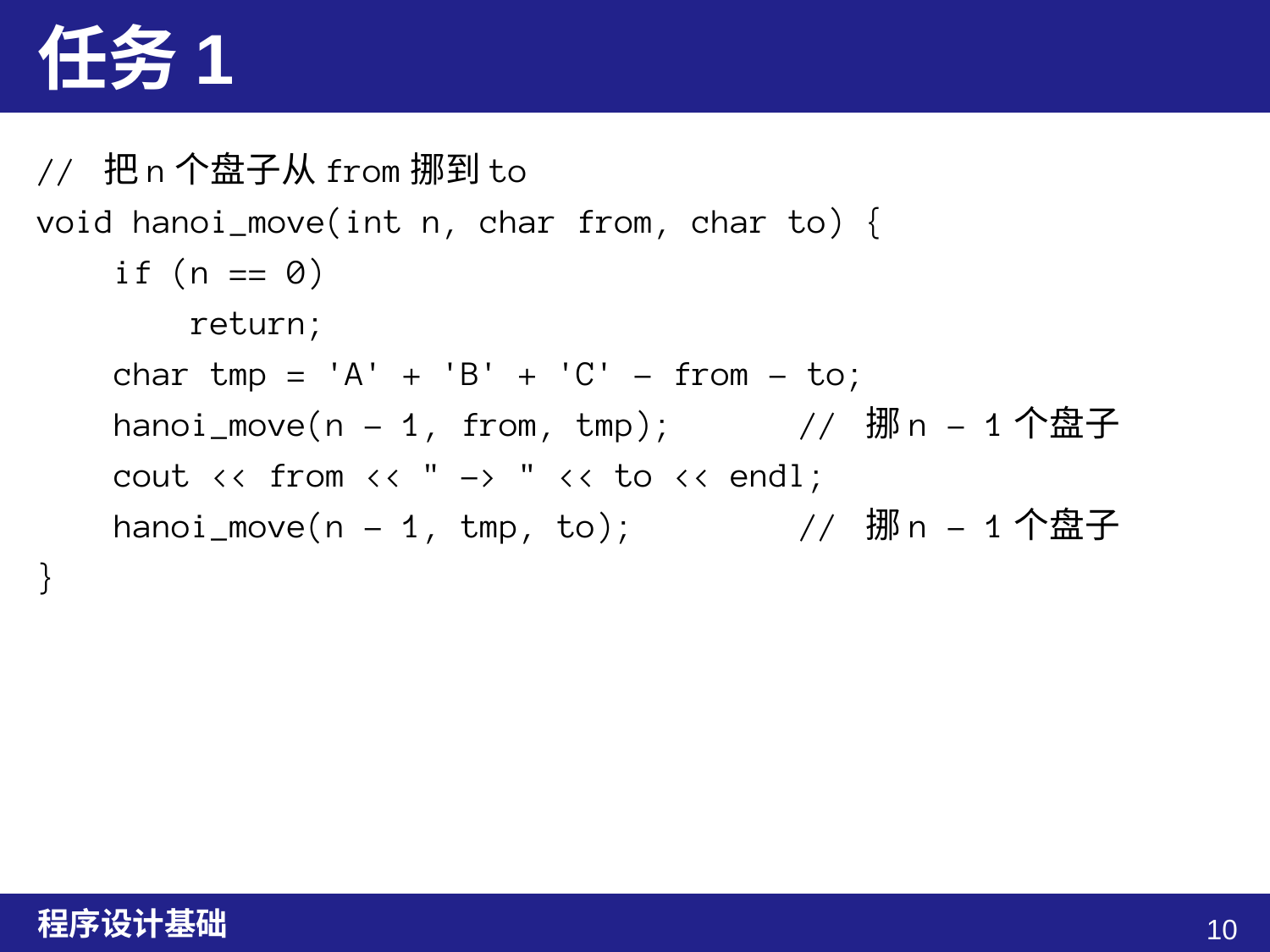

# 任务1
// 把n个盘子从from挪到to
void hanoi_move(int n, char from, char to) {
    if (n == 0)
        return;
    char tmp = 'A' + 'B' + 'C' - from - to;
    hanoi_move(n - 1, from, tmp);	// 挪n - 1个盘子
    cout << from << " -> " << to << endl;
    hanoi_move(n - 1, tmp, to);		// 挪n - 1个盘子
}